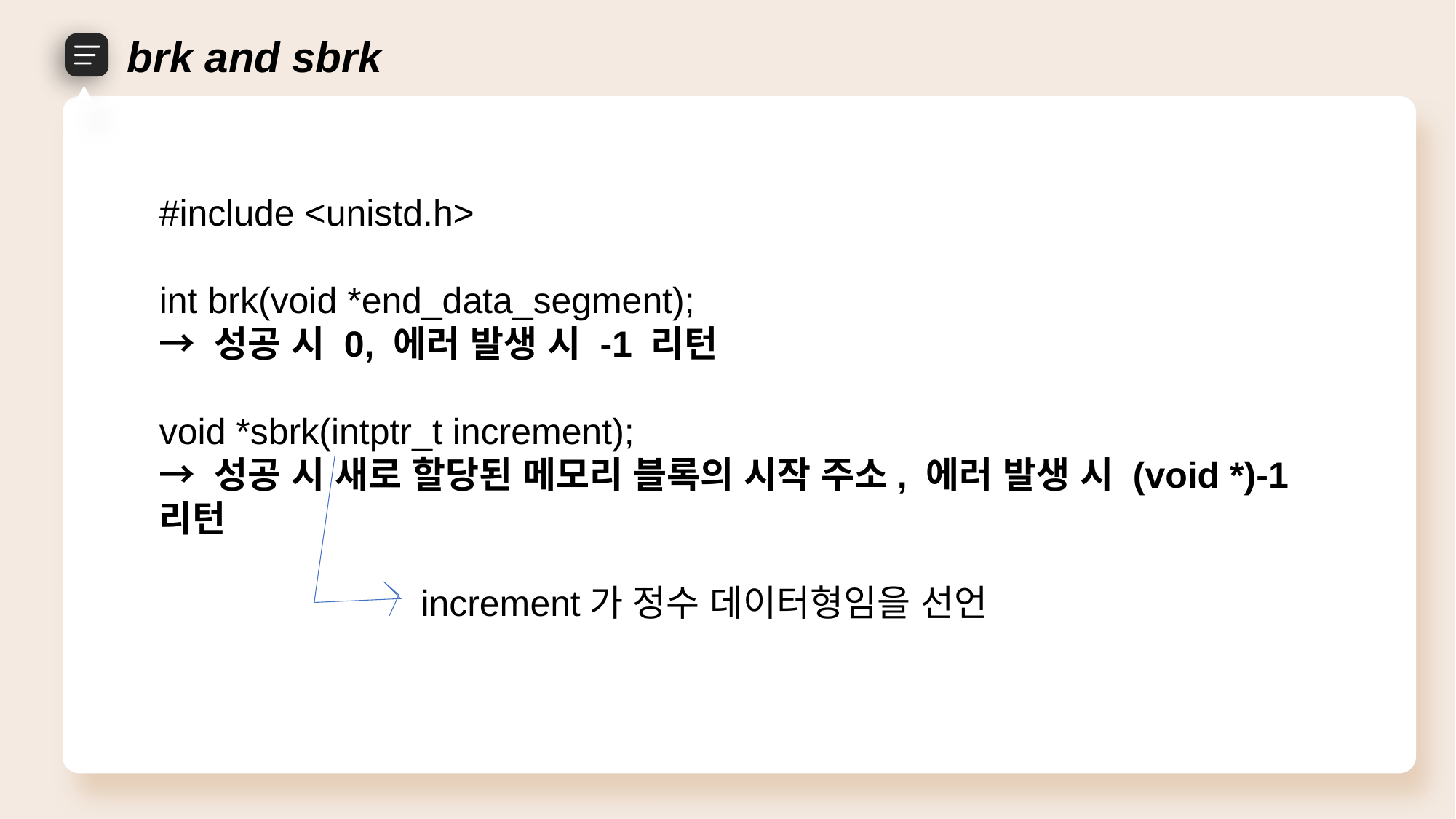

brk and sbrk

#include <unistd.h>

int brk(void *end_data_segment);
→ 성공 시 0, 에러 발생 시 -1 리턴

void *sbrk(intptr_t increment);
→ 성공 시 새로 할당된 메모리 블록의 시작 주소, 에러 발생 시 (void *)-1 리턴

increment가 정수 데이터형임을 선언